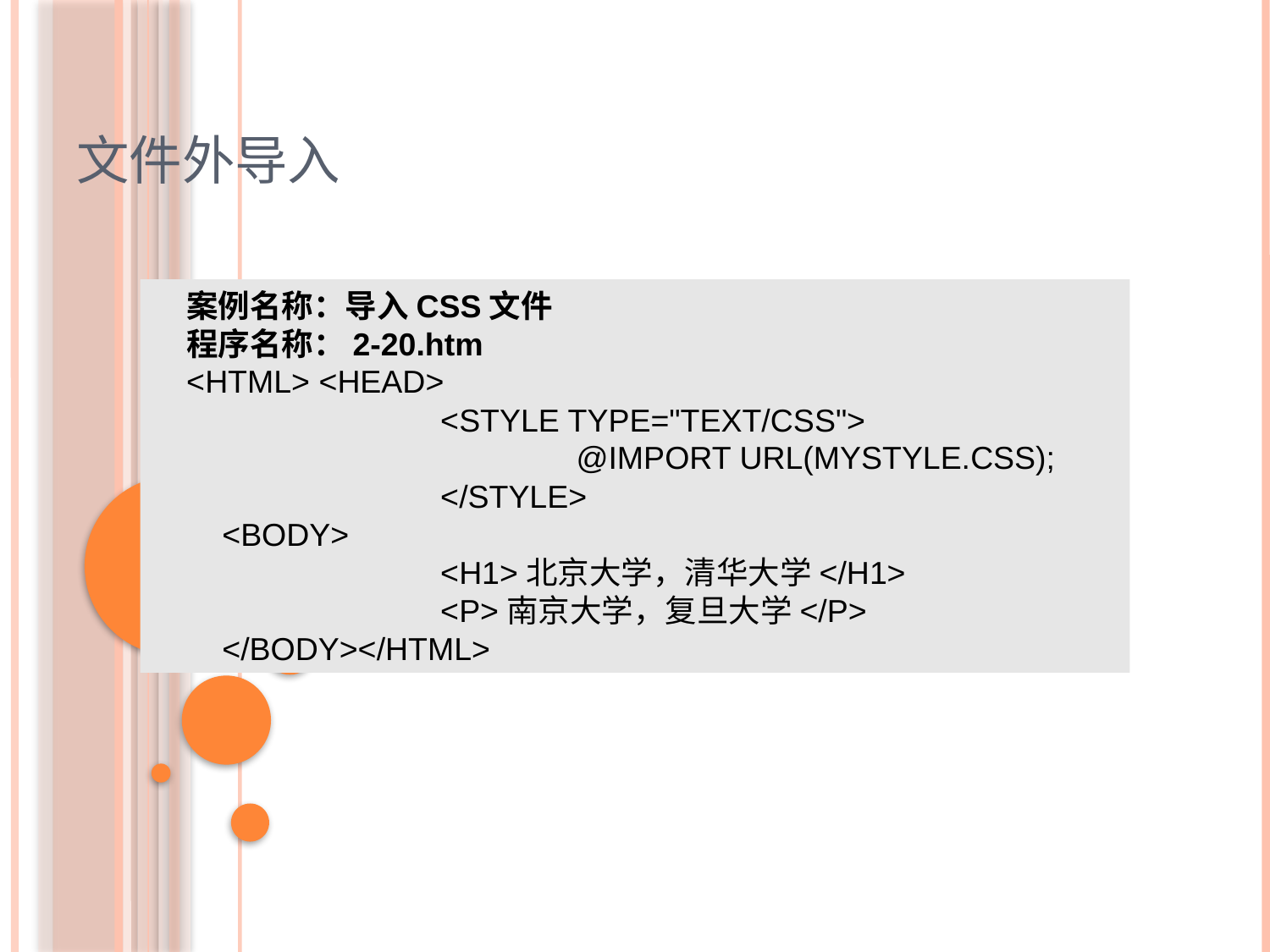

文件外导入

案例名称：导入CSS文件
程序名称：2-20.htm
<HTML> <HEAD>
		<STYLE TYPE="TEXT/CSS">
			 @IMPORT URL(MYSTYLE.CSS);
		</STYLE>
    <BODY>
		<H1>北京大学，清华大学</H1>
		<P>南京大学，复旦大学</P>
    </BODY></HTML>